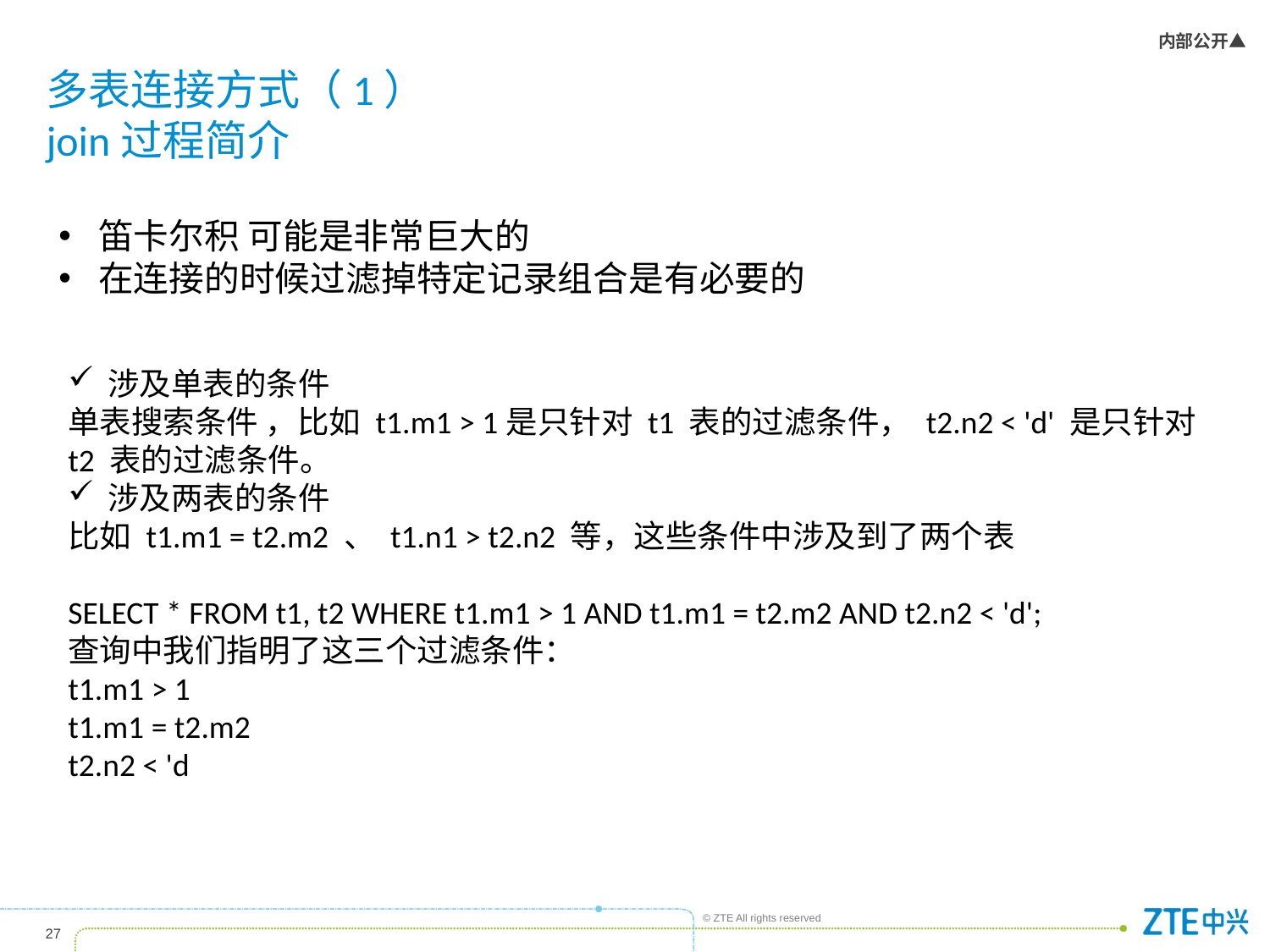

# 多表连接方式（1） join过程简介
笛卡尔积 可能是非常巨大的
在连接的时候过滤掉特定记录组合是有必要的
涉及单表的条件
单表搜索条件 ，比如 t1.m1 > 1是只针对 t1 表的过滤条件， t2.n2 < 'd' 是只针对 t2 表的过滤条件。
涉及两表的条件
比如 t1.m1 = t2.m2 、 t1.n1 > t2.n2 等，这些条件中涉及到了两个表

SELECT * FROM t1, t2 WHERE t1.m1 > 1 AND t1.m1 = t2.m2 AND t2.n2 < 'd';
查询中我们指明了这三个过滤条件：
t1.m1 > 1
t1.m1 = t2.m2
t2.n2 < 'd